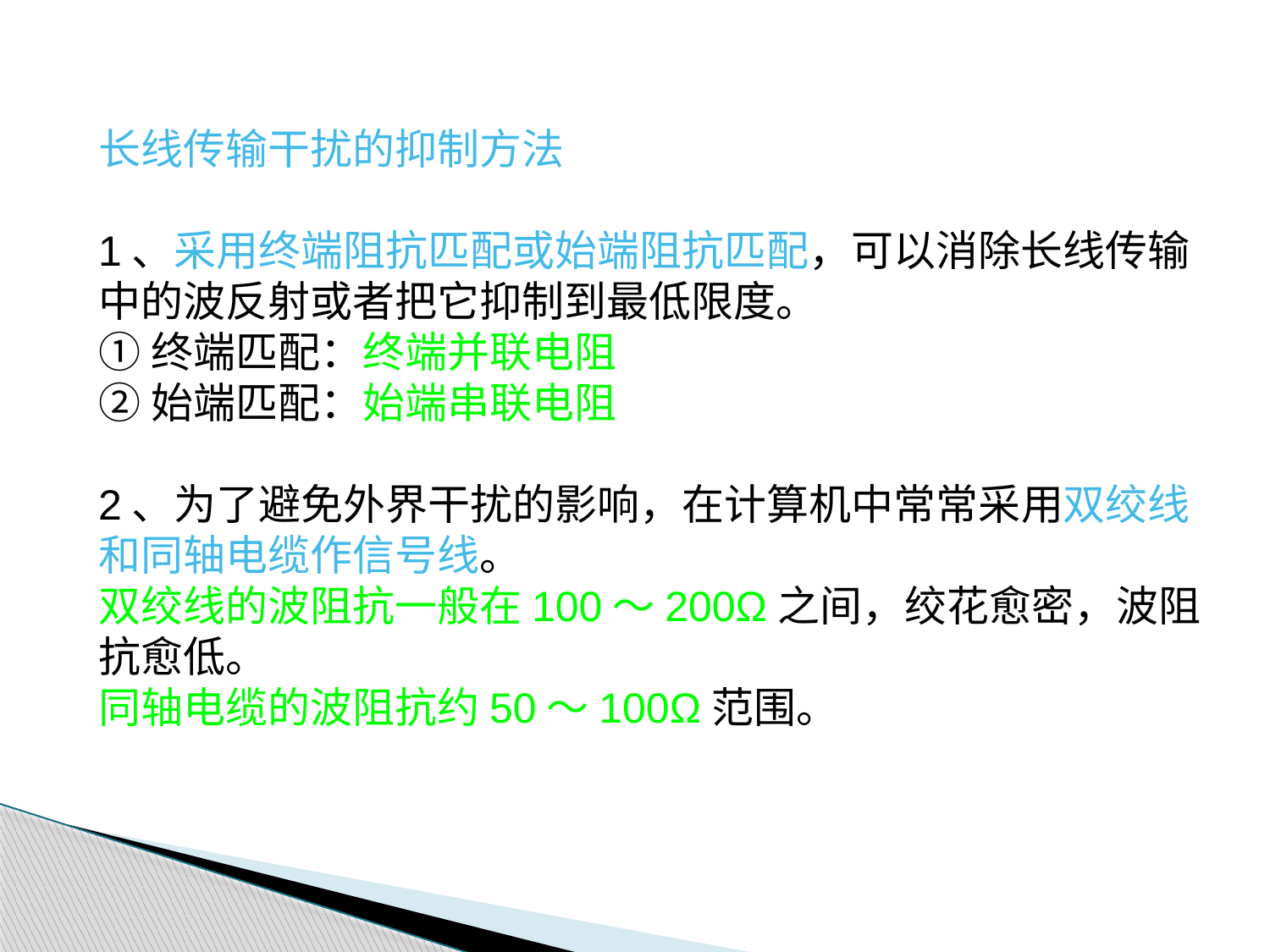

长线传输干扰的抑制方法

	1、采用终端阻抗匹配或始端阻抗匹配，可以消除长线传输中的波反射或者把它抑制到最低限度。
	①终端匹配：终端并联电阻
	②始端匹配：始端串联电阻

	2、为了避免外界干扰的影响，在计算机中常常采用双绞线和同轴电缆作信号线。
	双绞线的波阻抗一般在100～200Ω之间，绞花愈密，波阻抗愈低。
	同轴电缆的波阻抗约50～100Ω范围。